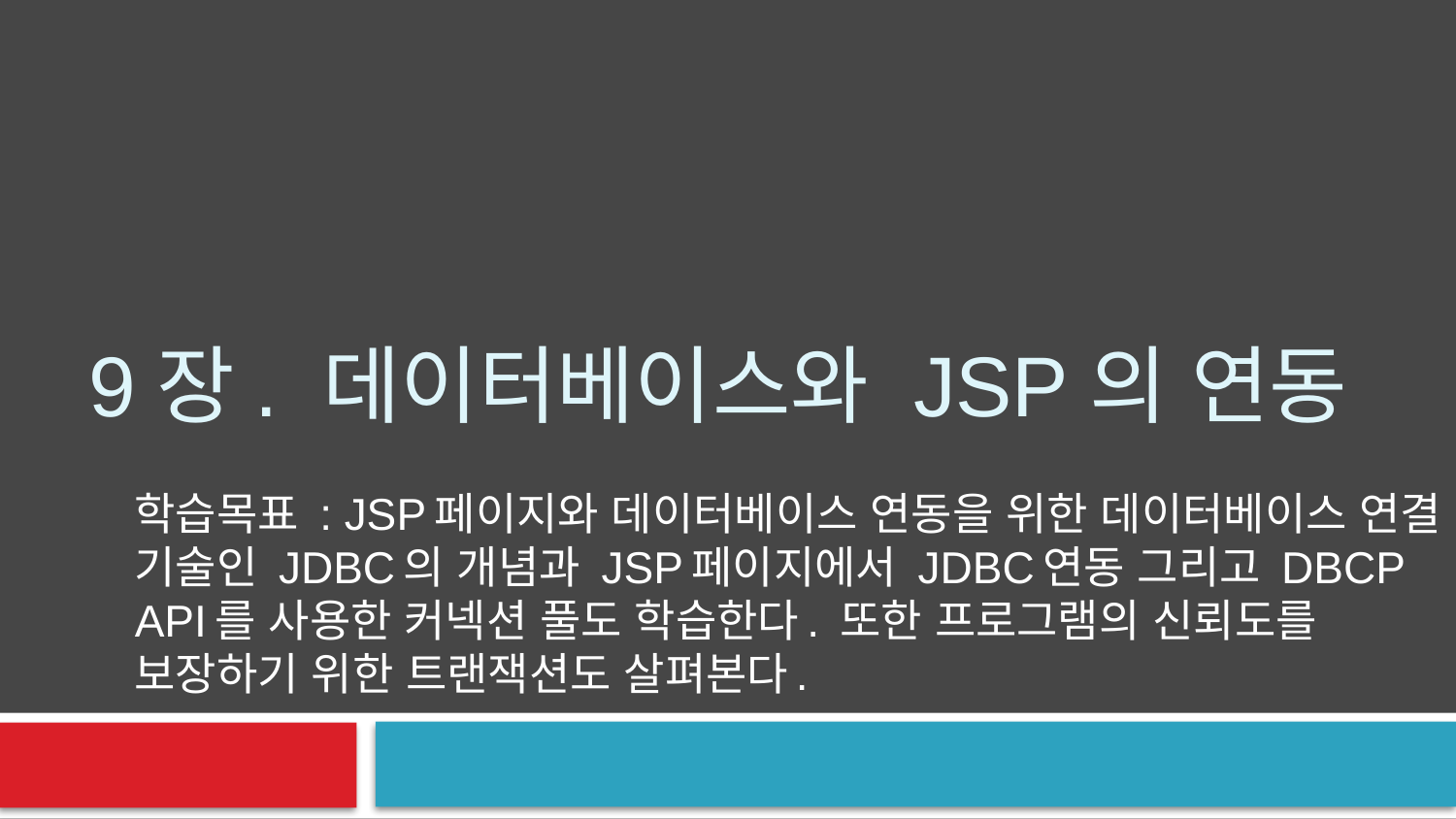

# 9장. 데이터베이스와 JSP의 연동
학습목표 : JSP페이지와 데이터베이스 연동을 위한 데이터베이스 연결 기술인 JDBC의 개념과 JSP페이지에서 JDBC연동 그리고 DBCP API를 사용한 커넥션 풀도 학습한다. 또한 프로그램의 신뢰도를 보장하기 위한 트랜잭션도 살펴본다.